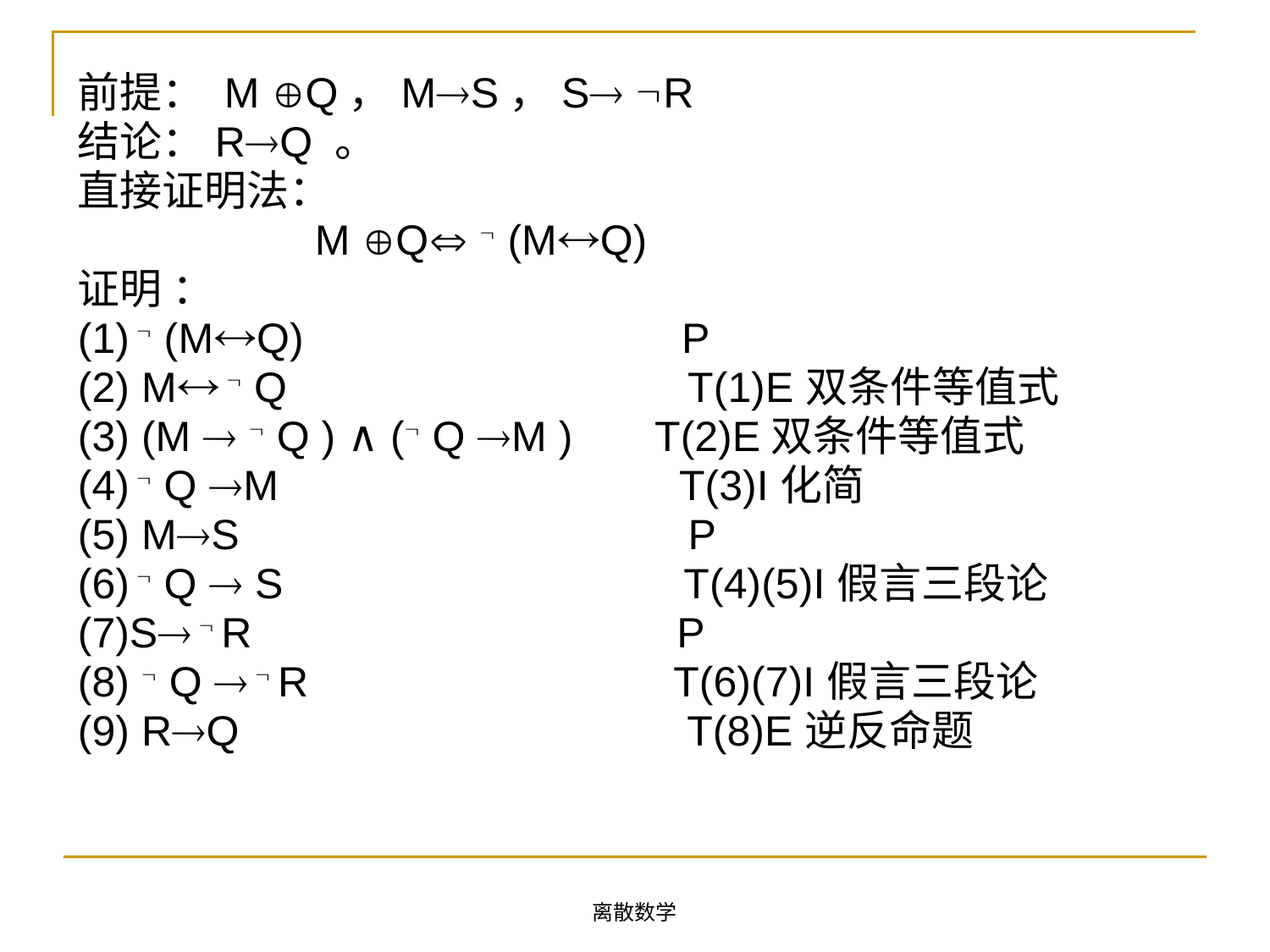

前提： M ⊕Q，M→S，S→ ¬R
结论：R→Q 。
直接证明法：
                    M ⊕Q⇔ ¬ (M↔Q)
证明 ：
(1) ¬ (M↔Q)                                P
(2) M↔ ¬ Q                                  T(1)E双条件等值式
(3) (M → ¬ Q ) ∧ (¬ Q →M )       T(2)E双条件等值式
(4) ¬ Q →M                                  T(3)I化简
(5) M→S                                      P
(6) ¬ Q → S                                  T(4)(5)I假言三段论
(7)S→ ¬ R                                    P
(8) ¬ Q → ¬ R                               T(6)(7)I假言三段论
(9) R→Q                                      T(8)E逆反命题

27
离散数学